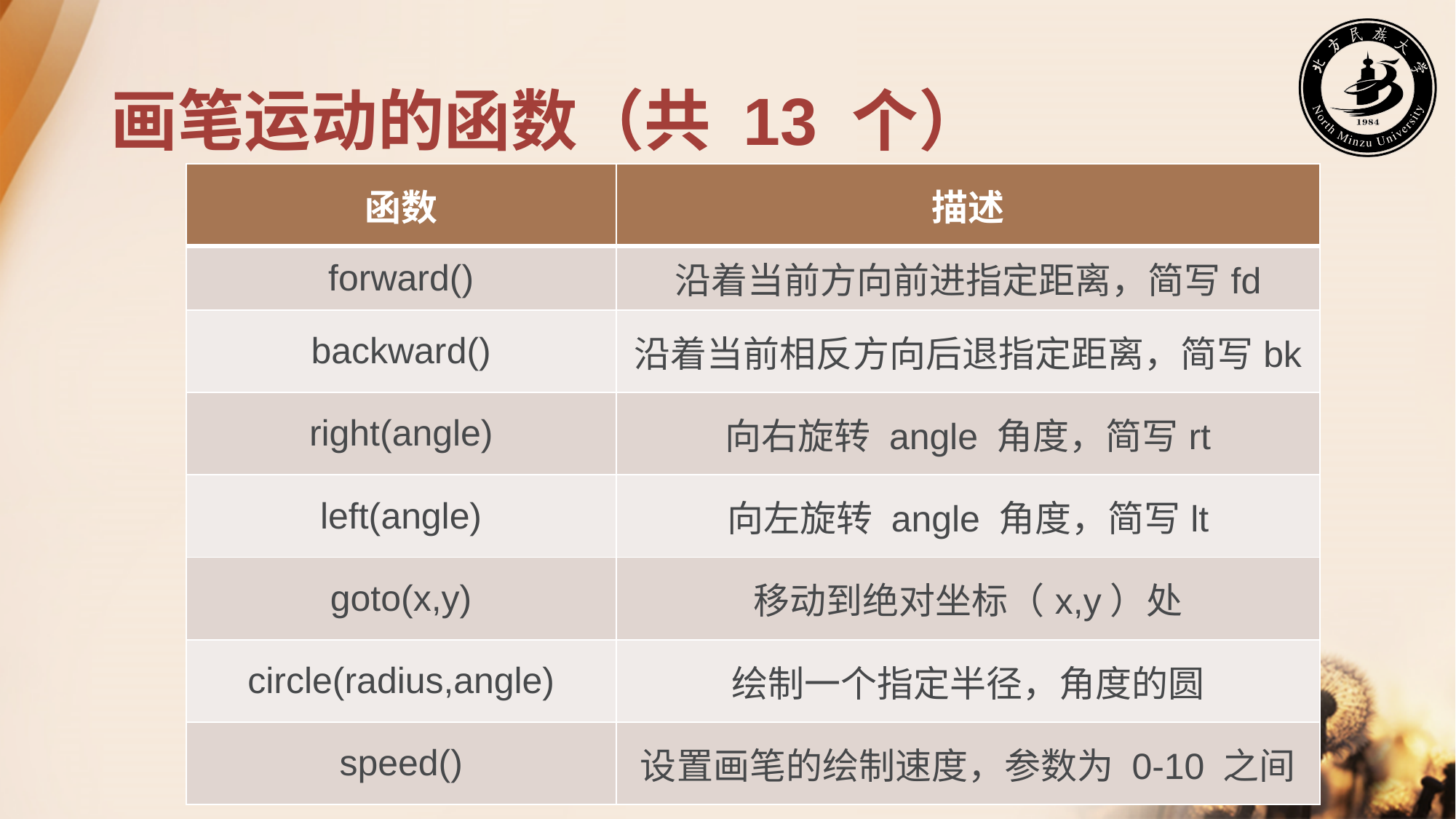

# 画笔运动的函数（共 13 个）
| 函数 | 描述 |
| --- | --- |
| forward() | 沿着当前方向前进指定距离，简写fd |
| backward() | 沿着当前相反方向后退指定距离，简写bk |
| right(angle) | 向右旋转 angle 角度，简写rt |
| left(angle) | 向左旋转 angle 角度，简写lt |
| goto(x,y) | 移动到绝对坐标（x,y）处 |
| circle(radius,angle) | 绘制一个指定半径，角度的圆 |
| speed() | 设置画笔的绘制速度，参数为 0-10 之间 |